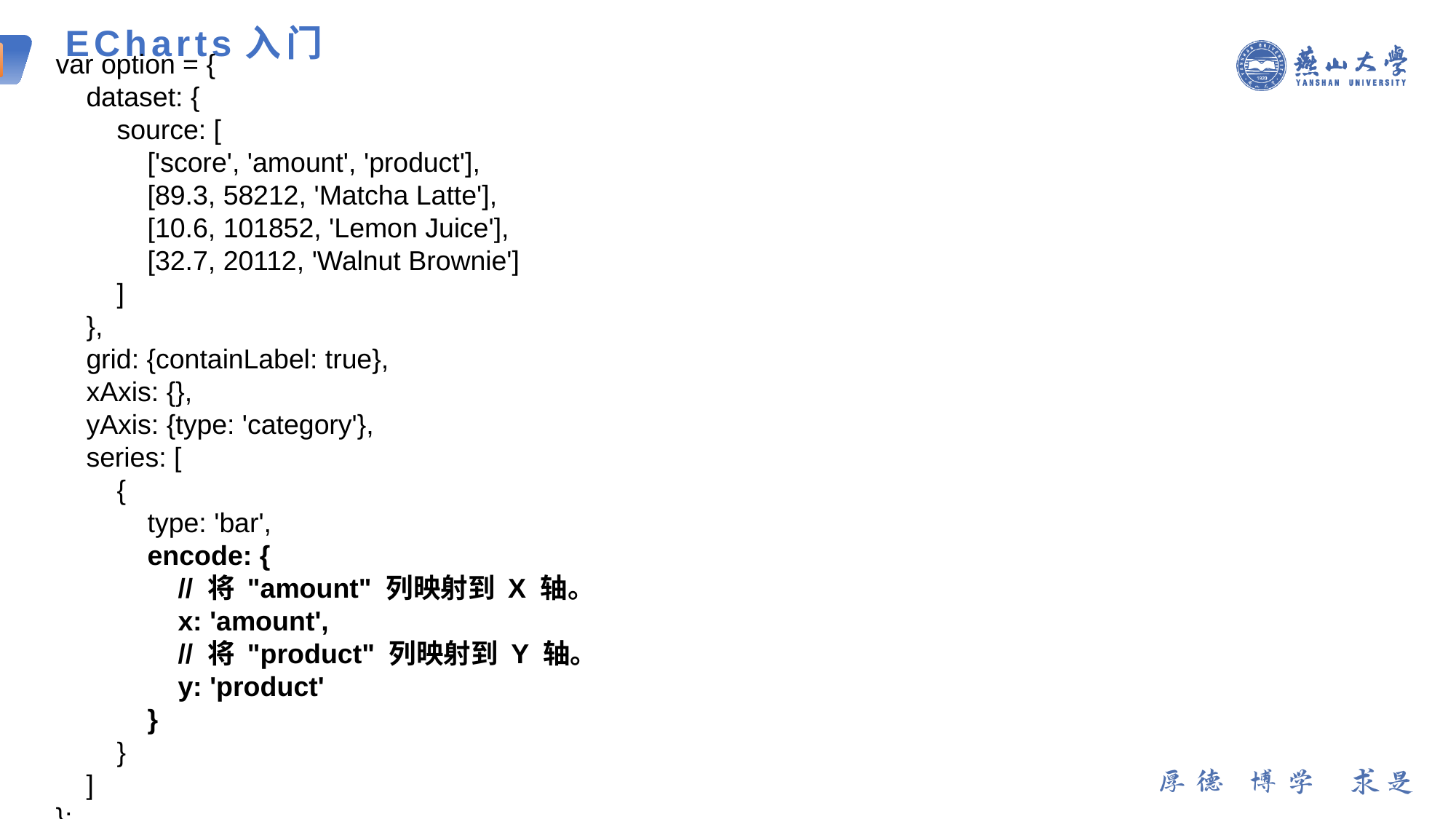

ECharts入门
var option = {
    dataset: {
        source: [
            ['score', 'amount', 'product'],
            [89.3, 58212, 'Matcha Latte'],
            [10.6, 101852, 'Lemon Juice'],
            [32.7, 20112, 'Walnut Brownie']
        ]
    },
    grid: {containLabel: true},
    xAxis: {},
    yAxis: {type: 'category'},
    series: [
        {
            type: 'bar',
            encode: {
                // 将 "amount" 列映射到 X 轴。
                x: 'amount',
                // 将 "product" 列映射到 Y 轴。
                y: 'product'
            }
        }
    ]
};